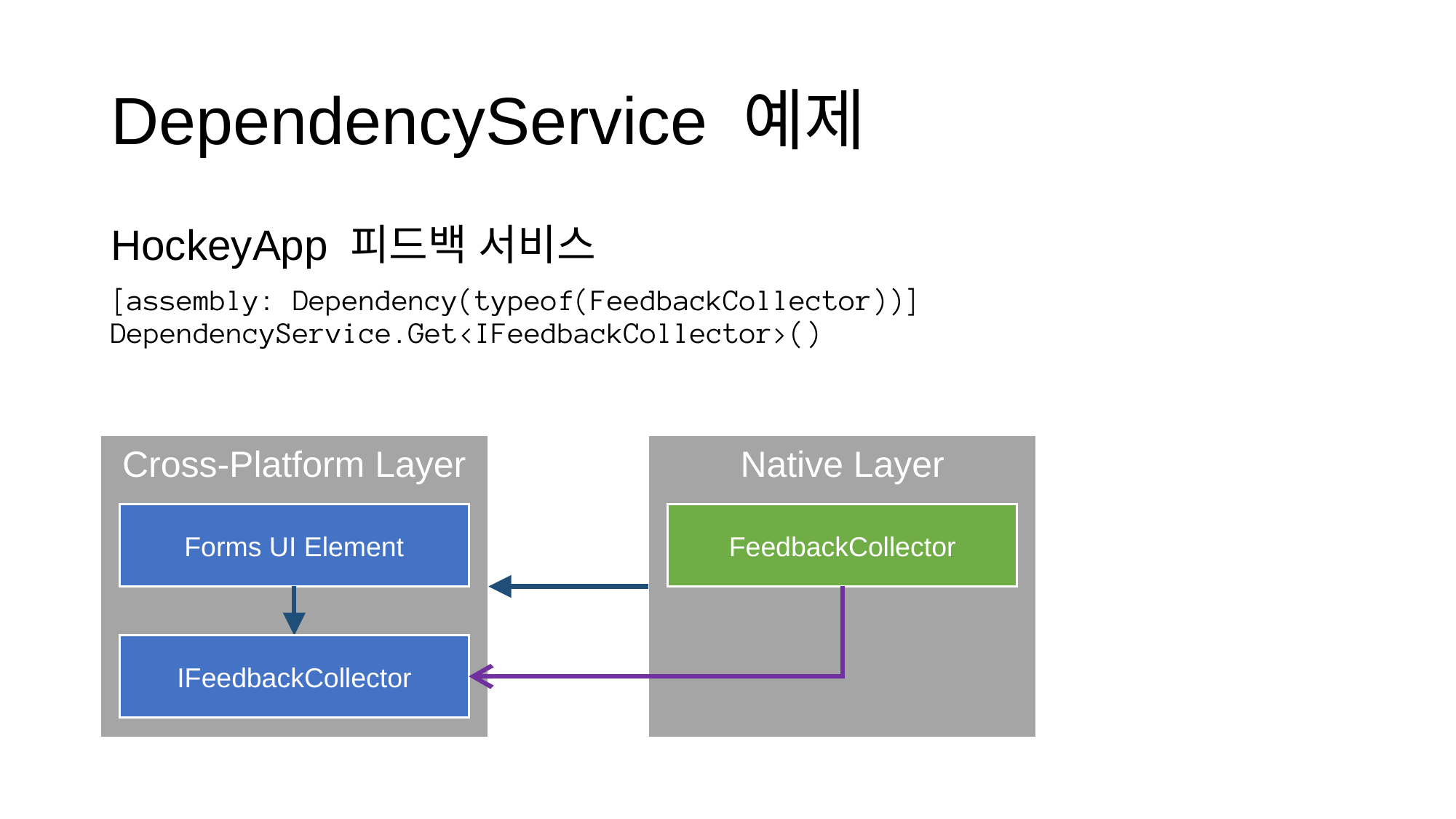

# DependencyService 예제
HockeyApp 피드백 서비스
[assembly: Dependency(typeof(FeedbackCollector))]
DependencyService.Get<IFeedbackCollector>()

Cross-Platform Layer
Native Layer
Forms UI Element
FeedbackCollector
IFeedbackCollector